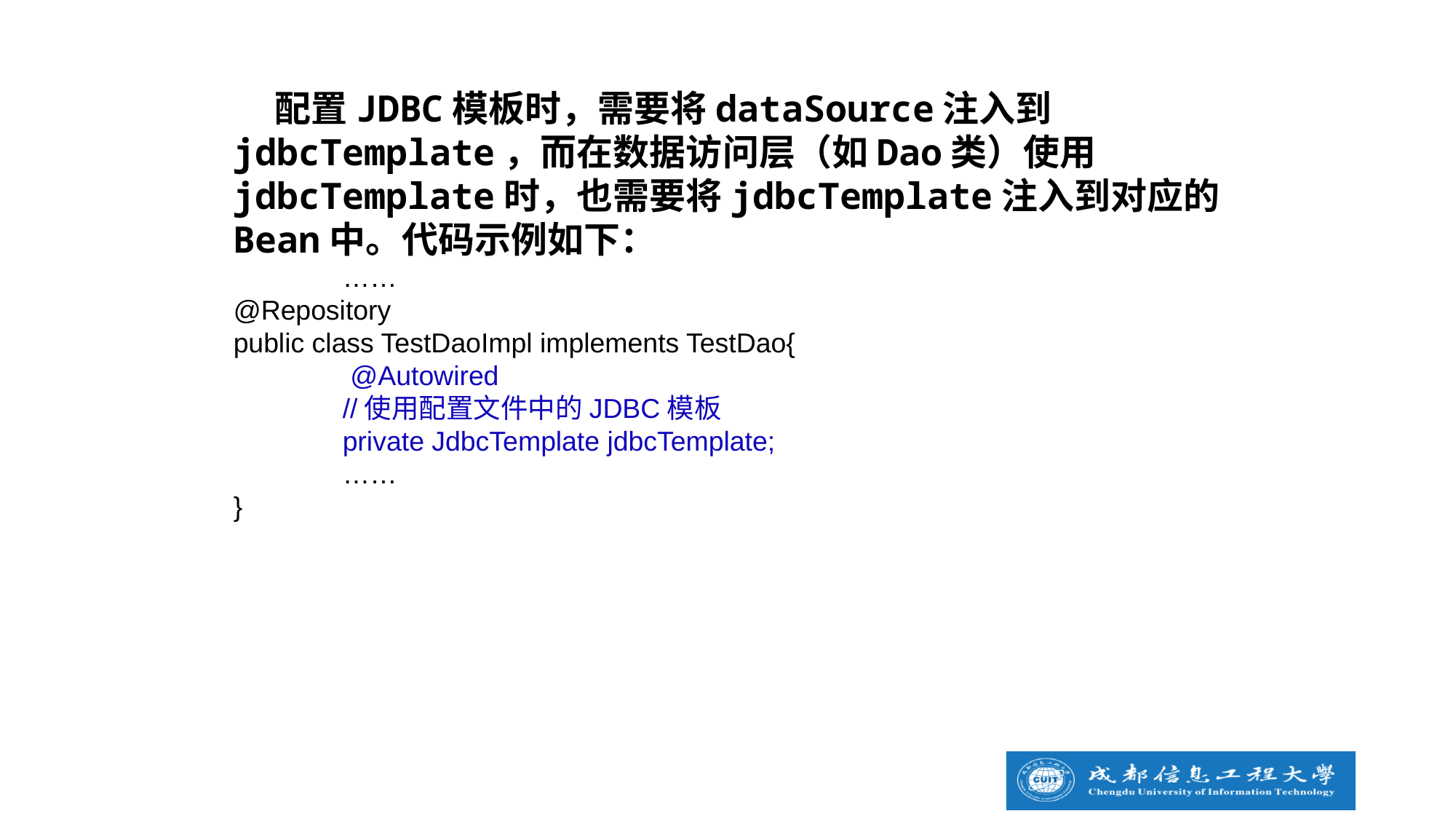

配置JDBC模板时，需要将dataSource注入到jdbcTemplate，而在数据访问层（如Dao类）使用jdbcTemplate时，也需要将jdbcTemplate注入到对应的Bean中。代码示例如下：
	……
@Repository
public class TestDaoImpl implements TestDao{
	 @Autowired
	//使用配置文件中的JDBC模板
	private JdbcTemplate jdbcTemplate;
	……
}